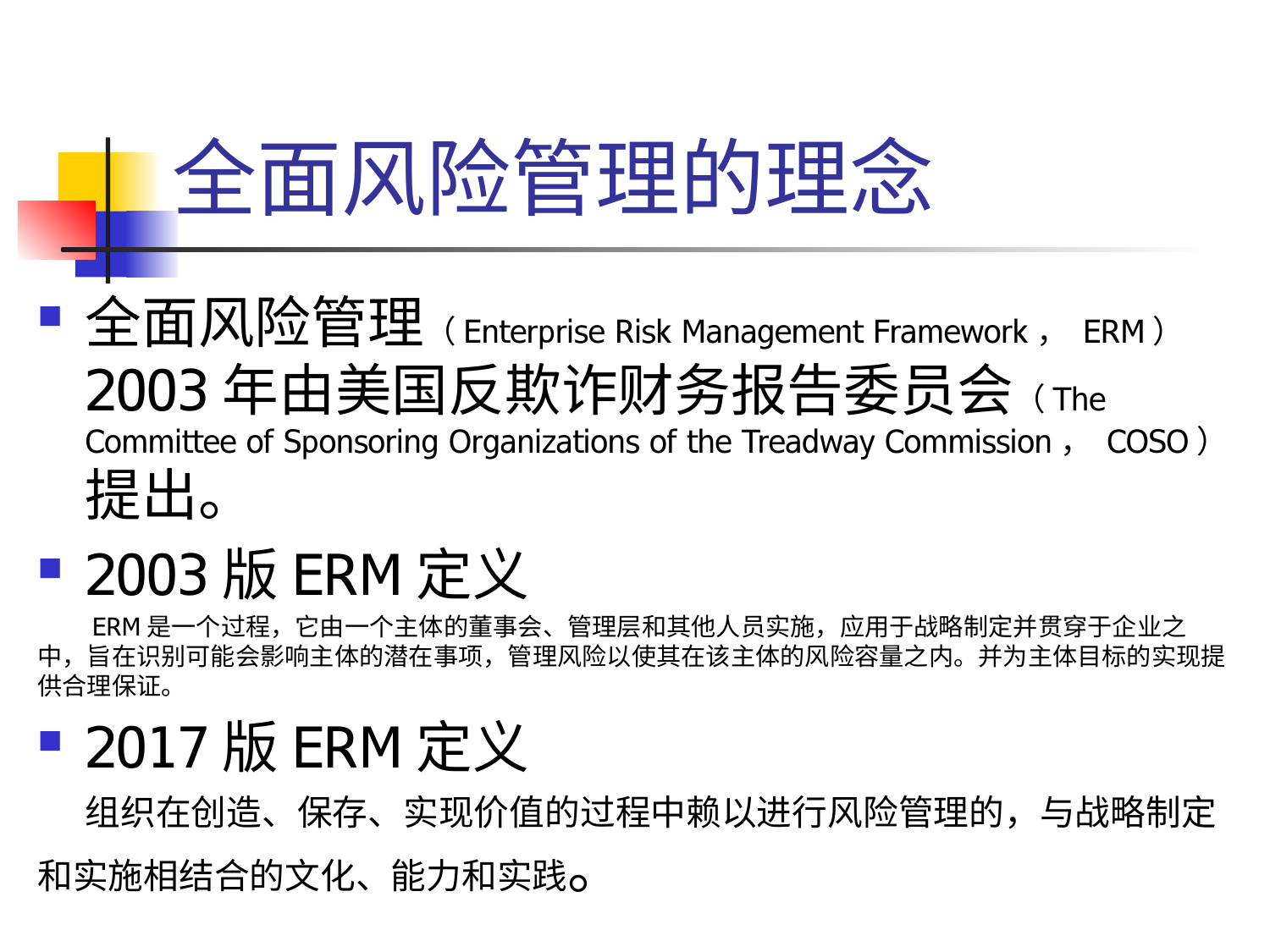

# 全面风险管理的理念
全面风险管理（Enterprise Risk Management Framework， ERM） 2003年由美国反欺诈财务报告委员会（The Committee of Sponsoring Organizations of the Treadway Commission， COSO）提出。
2003版ERM定义
       ERM是一个过程，它由一个主体的董事会、管理层和其他人员实施，应用于战略制定并贯穿于企业之中，旨在识别可能会影响主体的潜在事项，管理风险以使其在该主体的风险容量之内。并为主体目标的实现提供合理保证。
2017版ERM定义
     组织在创造、保存、实现价值的过程中赖以进行风险管理的，与战略制定和实施相结合的文化、能力和实践。